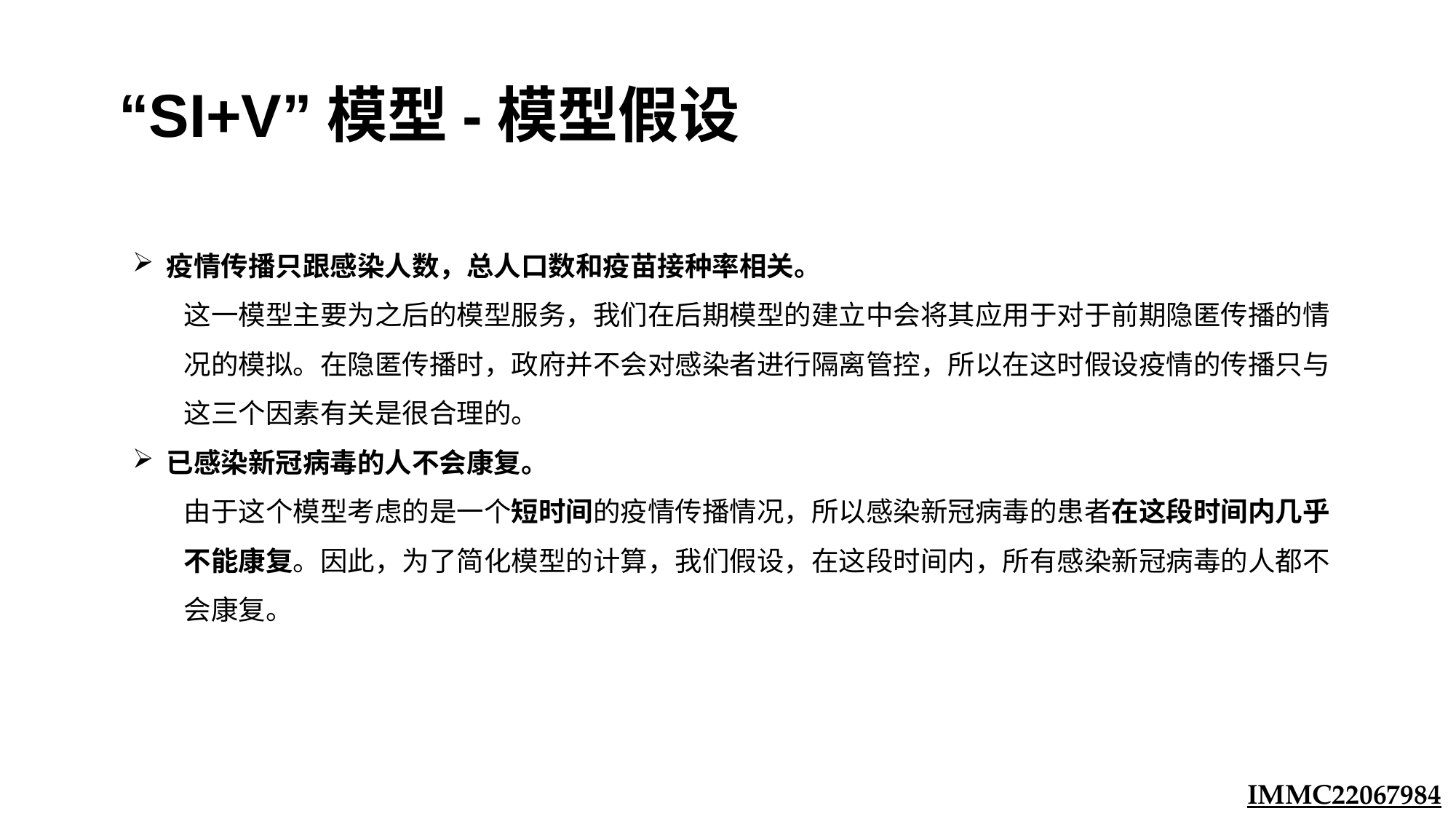

“SI+V”模型-模型假设
疫情传播只跟感染人数，总人口数和疫苗接种率相关。
这一模型主要为之后的模型服务，我们在后期模型的建立中会将其应用于对于前期隐匿传播的情况的模拟。在隐匿传播时，政府并不会对感染者进行隔离管控，所以在这时假设疫情的传播只与这三个因素有关是很合理的。
已感染新冠病毒的人不会康复。
由于这个模型考虑的是一个短时间的疫情传播情况，所以感染新冠病毒的患者在这段时间内几乎不能康复。因此，为了简化模型的计算，我们假设，在这段时间内，所有感染新冠病毒的人都不会康复。
IMMC22067984